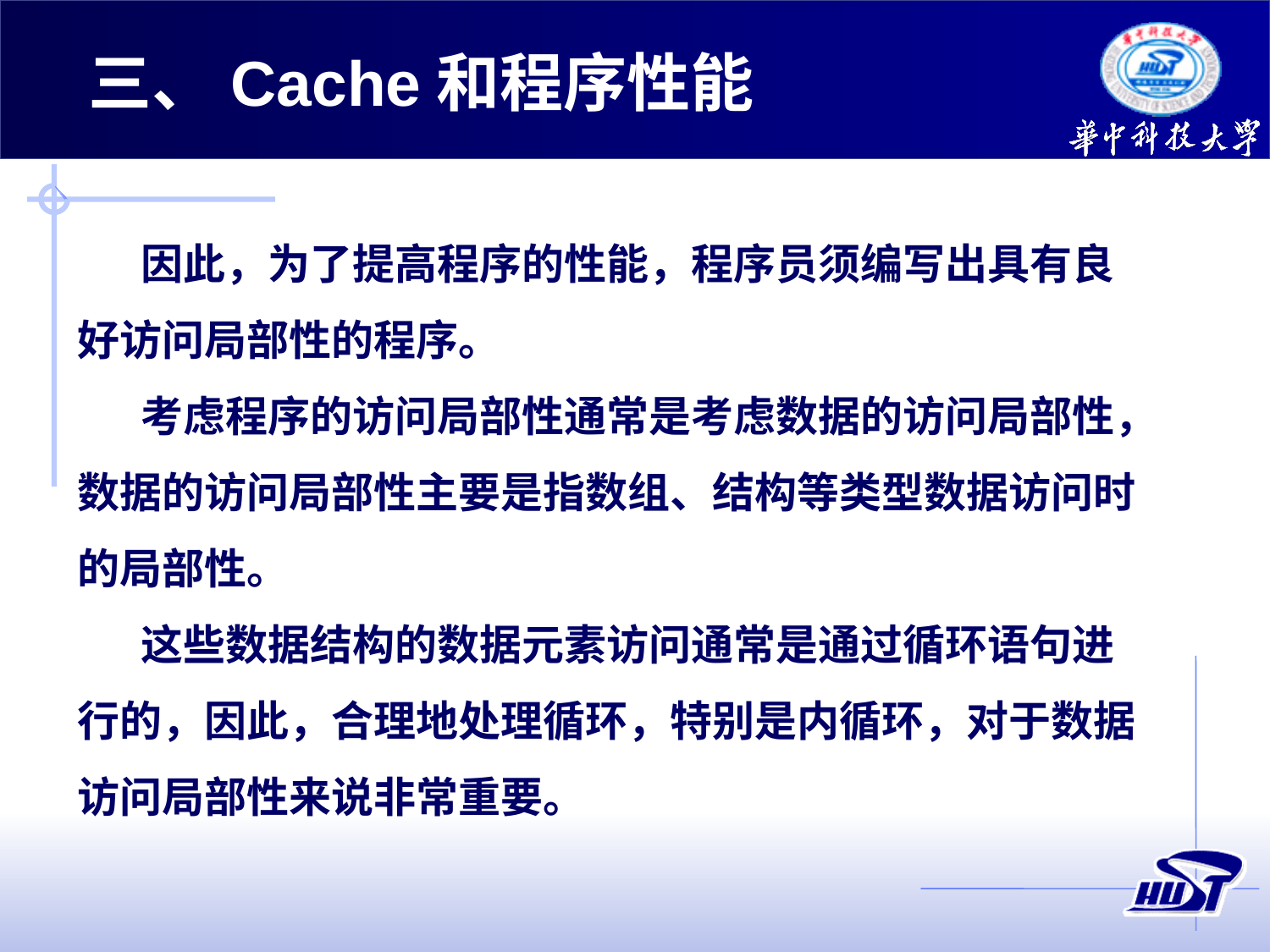

三、Cache和程序性能
因此，为了提高程序的性能，程序员须编写出具有良好访问局部性的程序。
考虑程序的访问局部性通常是考虑数据的访问局部性，数据的访问局部性主要是指数组、结构等类型数据访问时的局部性。
这些数据结构的数据元素访问通常是通过循环语句进行的，因此，合理地处理循环，特别是内循环，对于数据访问局部性来说非常重要。